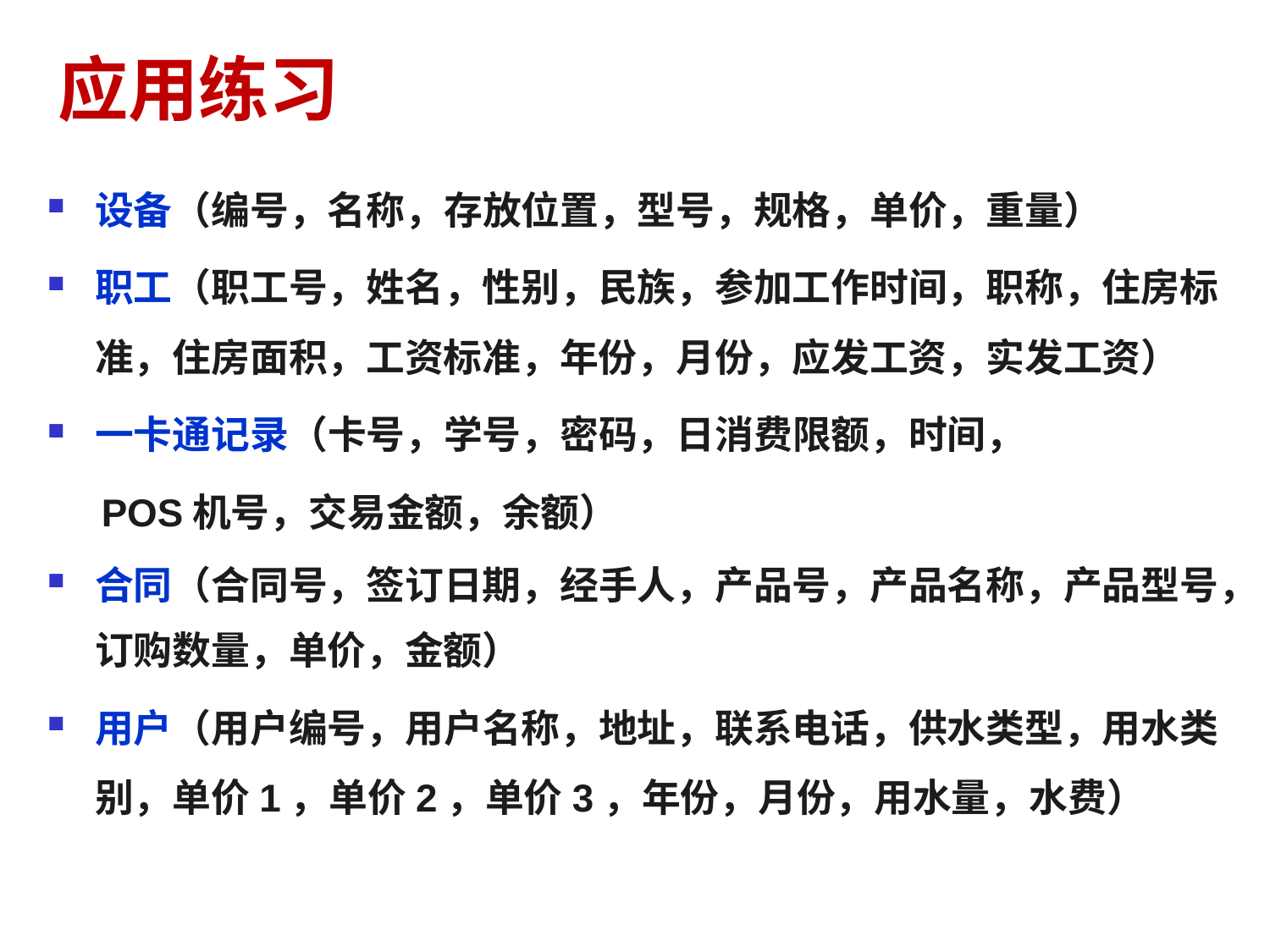

# 应用练习
设备（编号，名称，存放位置，型号，规格，单价，重量）
职工（职工号，姓名，性别，民族，参加工作时间，职称，住房标准，住房面积，工资标准，年份，月份，应发工资，实发工资）
一卡通记录（卡号，学号，密码，日消费限额，时间，
     POS机号，交易金额，余额）
合同（合同号，签订日期，经手人，产品号，产品名称，产品型号，订购数量，单价，金额）
用户（用户编号，用户名称，地址，联系电话，供水类型，用水类别，单价1，单价2，单价3，年份，月份，用水量，水费）